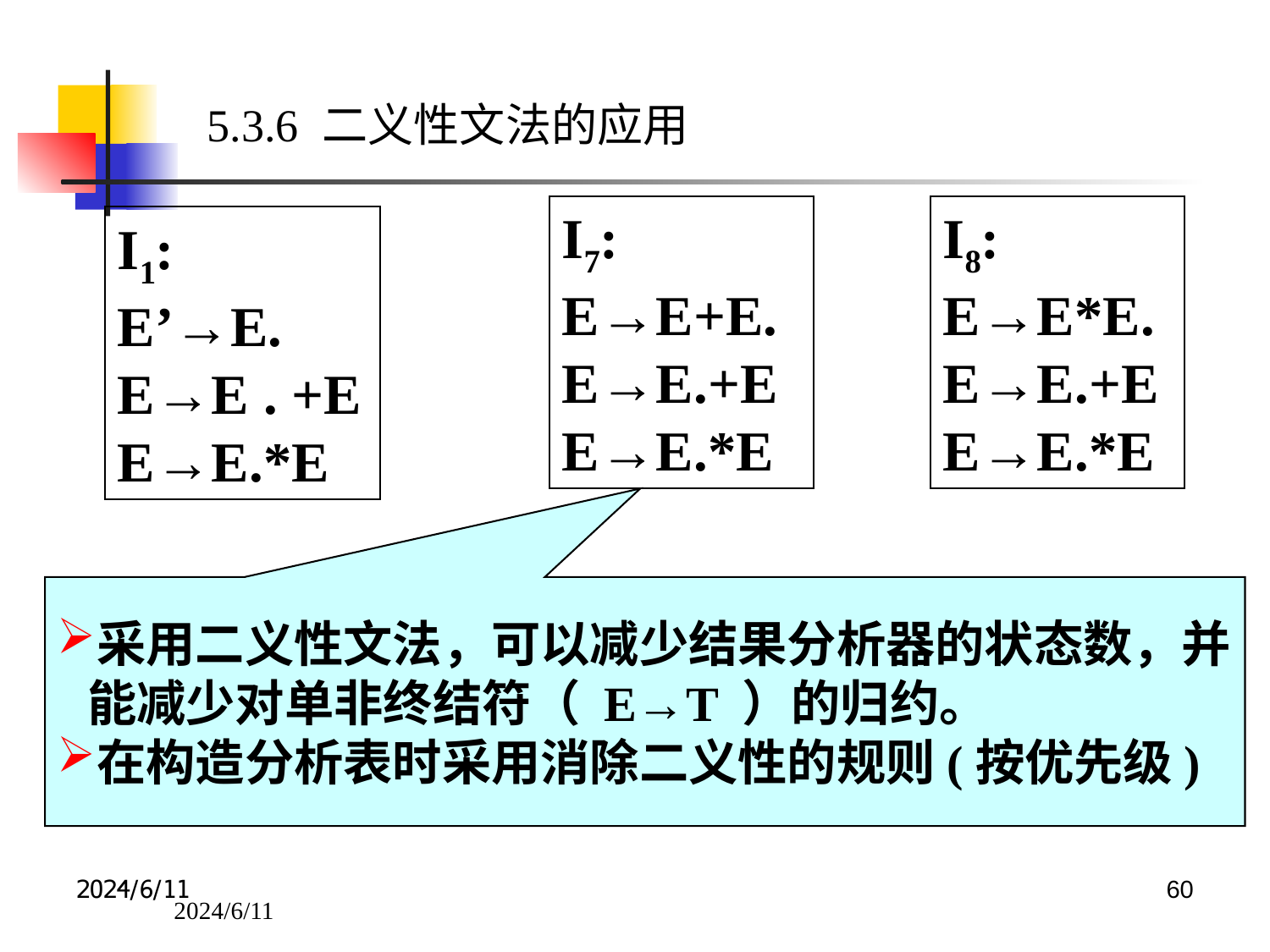

5.3.6 二义性文法的应用
I7:
E→E+E.
E→E.+E E→E.*E
I8:
E→E*E.
E→E.+E E→E.*E
I1:
E’→E.
E→E . +E
E→E.*E
采用二义性文法，可以减少结果分析器的状态数，并能减少对单非终结符（ E→T ）的归约。
在构造分析表时采用消除二义性的规则(按优先级)
2024/6/11
2024/6/11
60